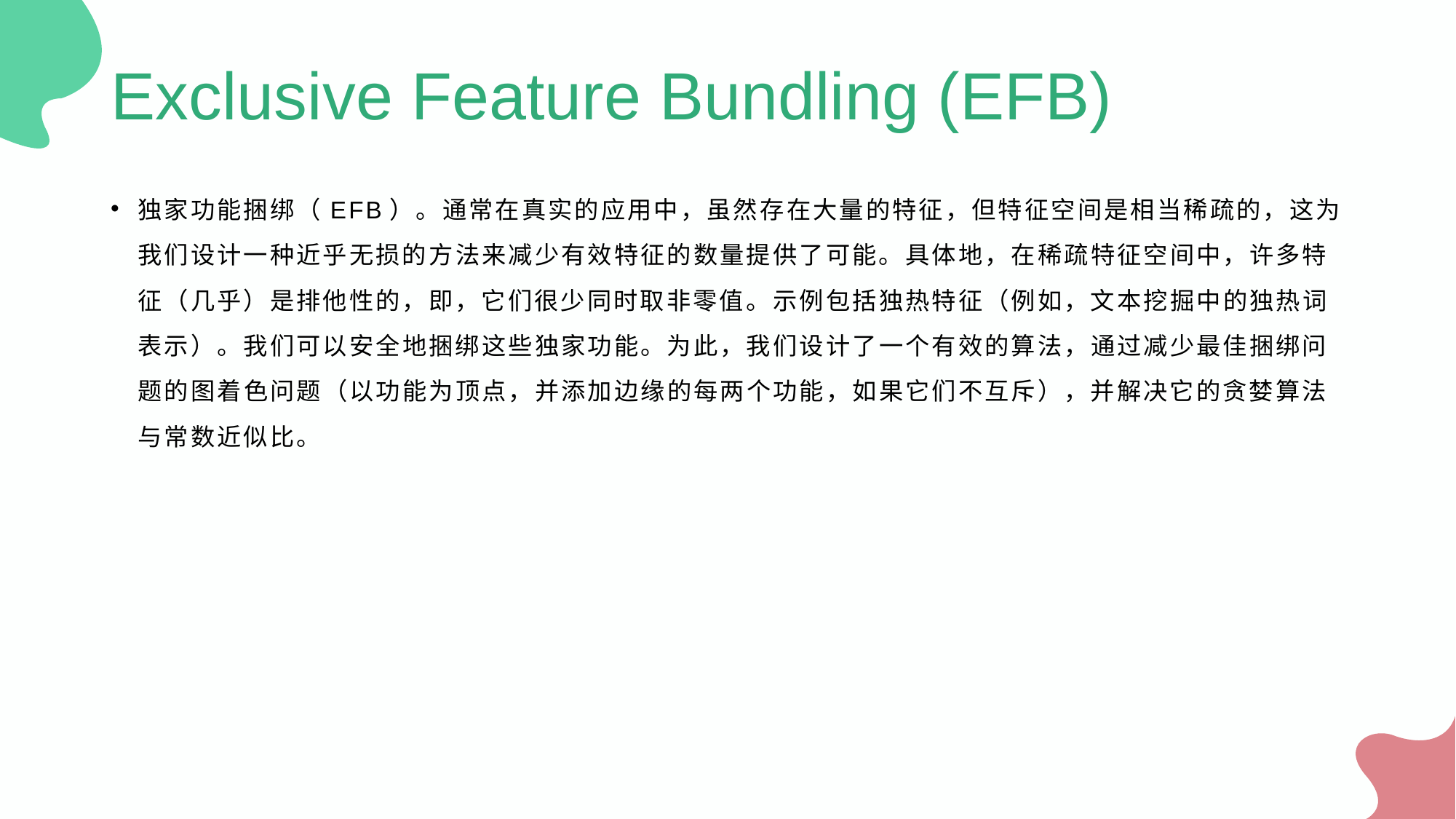

Exclusive Feature Bundling (EFB)
独家功能捆绑（EFB）。通常在真实的应用中，虽然存在大量的特征，但特征空间是相当稀疏的，这为我们设计一种近乎无损的方法来减少有效特征的数量提供了可能。具体地，在稀疏特征空间中，许多特征（几乎）是排他性的，即，它们很少同时取非零值。示例包括独热特征（例如，文本挖掘中的独热词表示）。我们可以安全地捆绑这些独家功能。为此，我们设计了一个有效的算法，通过减少最佳捆绑问题的图着色问题（以功能为顶点，并添加边缘的每两个功能，如果它们不互斥），并解决它的贪婪算法与常数近似比。